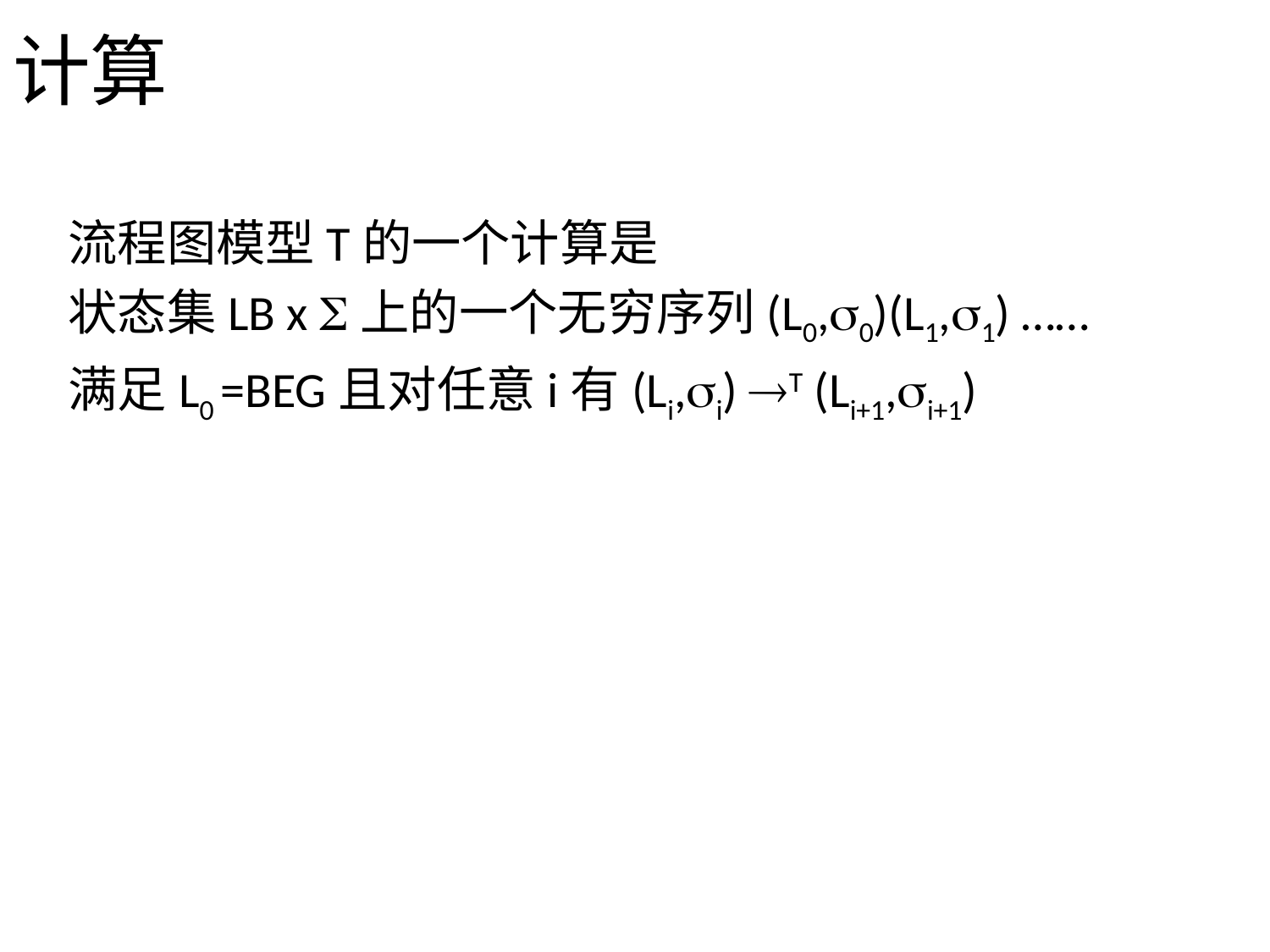

# 计算

流程图模型T的一个计算是
状态集LB x Σ上的一个无穷序列(L0,σ0)(L1,σ1) ……
满足L0 =BEG且对任意i有(Li,σi) →T (Li+1,σi+1)